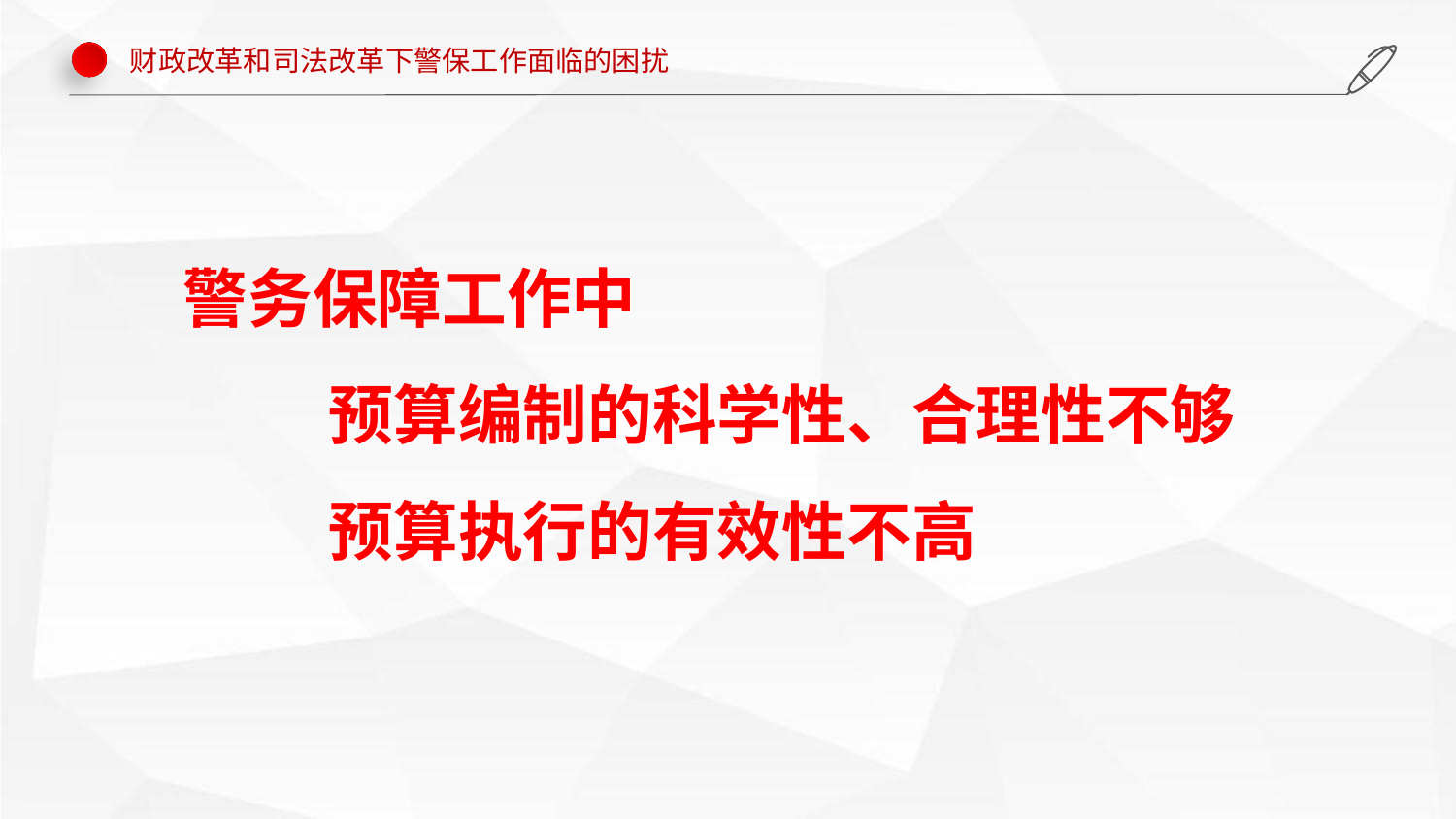

财政改革和司法改革下警保工作面临的困扰

警务保障工作中
	预算编制的科学性、合理性不够
	预算执行的有效性不高